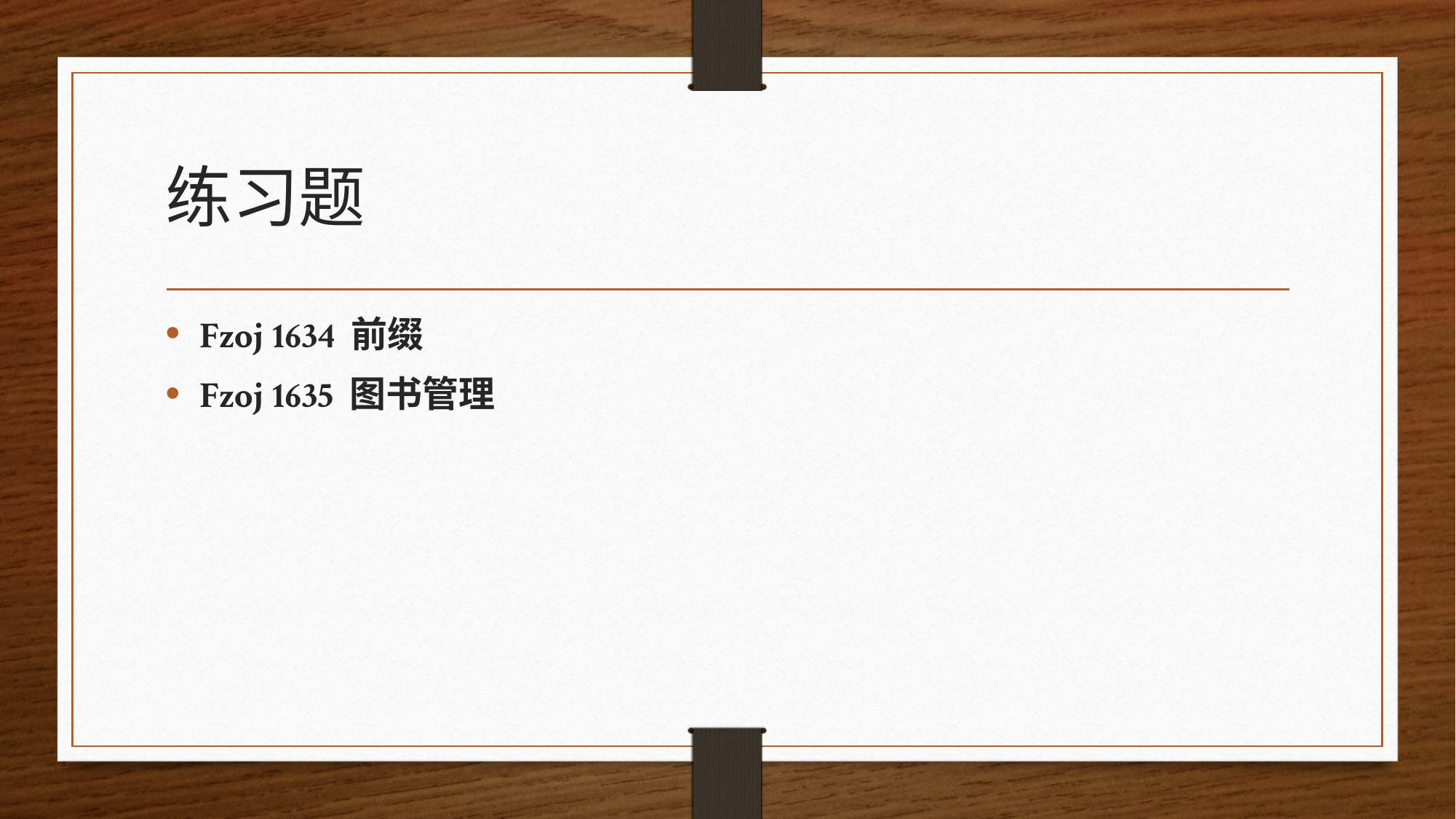

# 练习题
Fzoj 1634 前缀
Fzoj 1635 图书管理